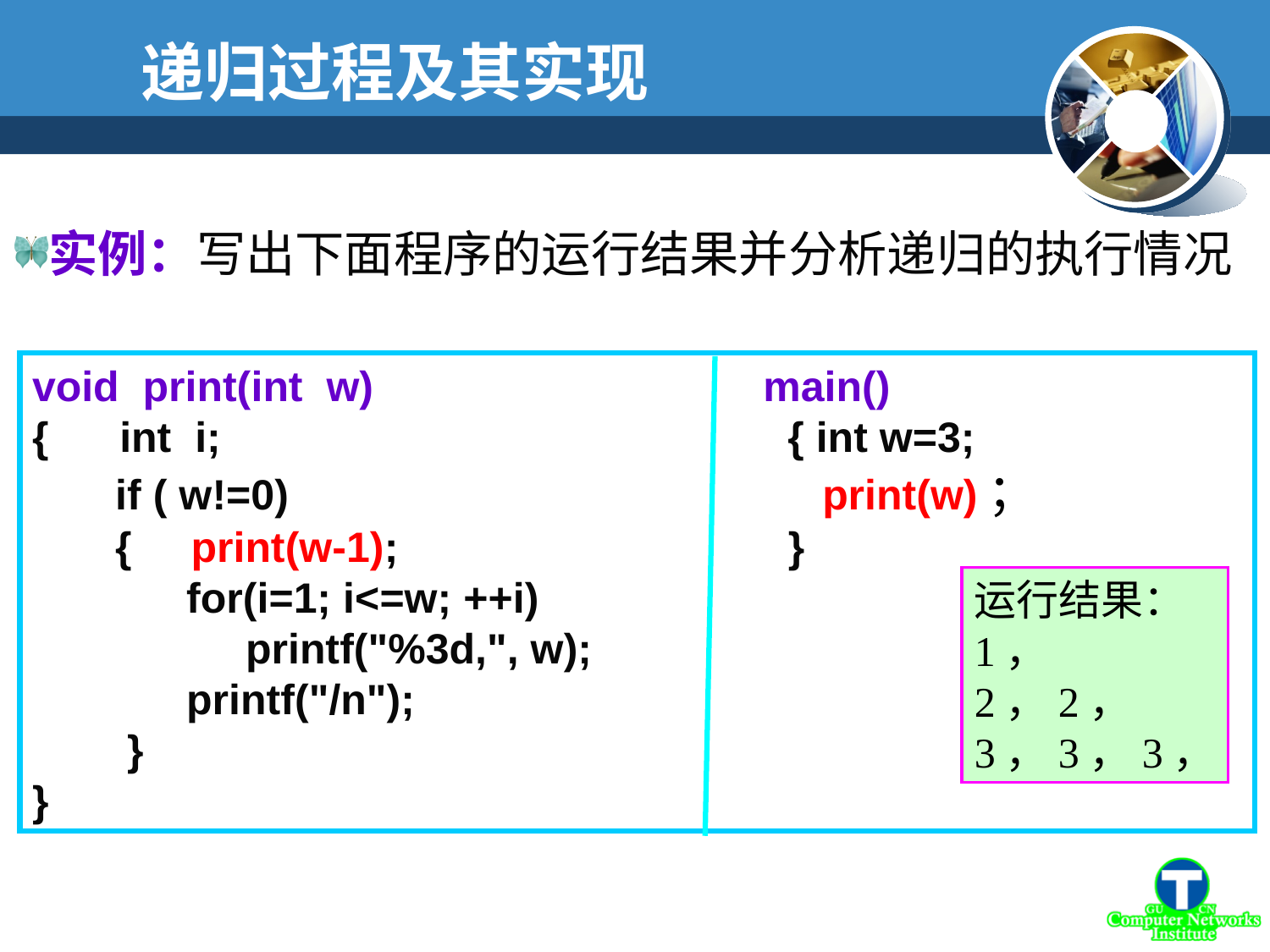

递归过程及其实现
实例：写出下面程序的运行结果并分析递归的执行情况
void  print(int  w)                                 main()
{      int  i;                                                { int w=3;
       if ( w!=0)                                             print(w)；
       {     print(w-1);                                 }
             for(i=1; i<=w; ++i)
                  printf("%3d,", w);
             printf("/n");
        }
}

运行结果：
1，
2，2，
3，3，3，